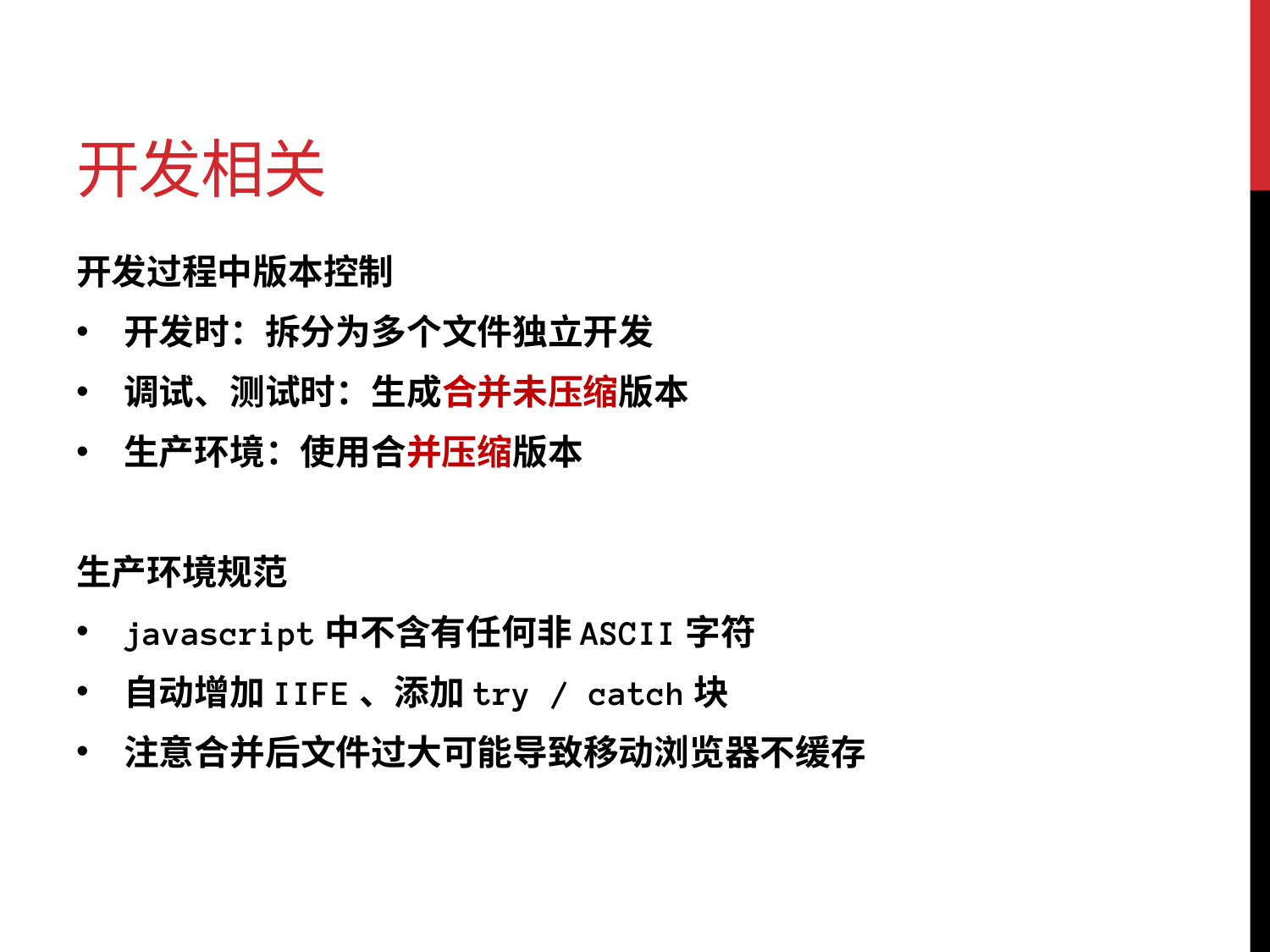

# 开发相关
开发过程中版本控制
开发时：拆分为多个文件独立开发
调试、测试时：生成合并未压缩版本
生产环境：使用合并压缩版本

生产环境规范
javascript中不含有任何非ASCII字符
自动增加IIFE、添加try / catch块
注意合并后文件过大可能导致移动浏览器不缓存